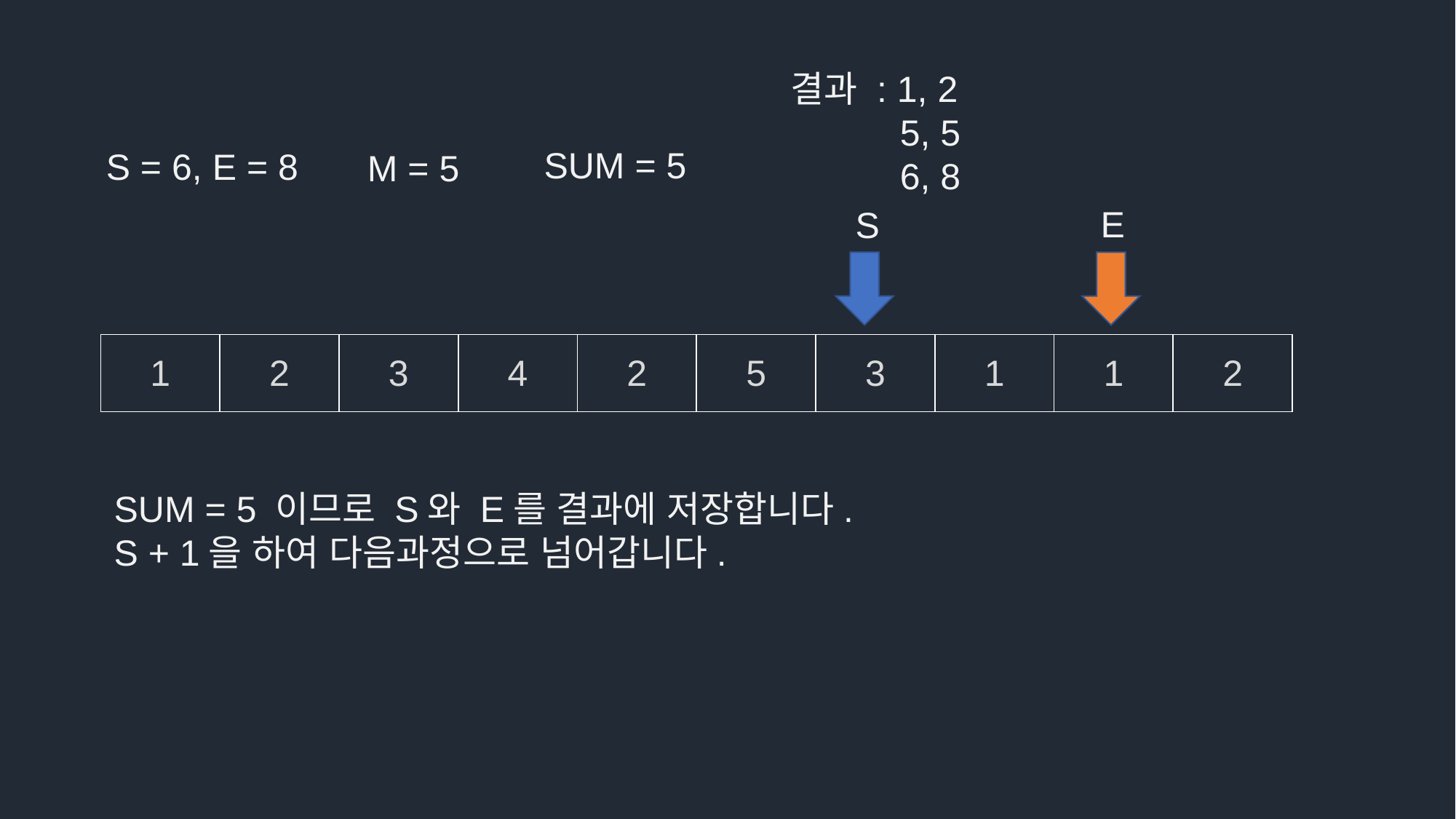

결과 : 1, 2
	5, 5
	6, 8
SUM = 5
S = 6, E = 8
M = 5
E
S

| 1 | 2 | 3 | 4 | 2 | 5 | 3 | 1 | 1 | 2 |
| --- | --- | --- | --- | --- | --- | --- | --- | --- | --- |
SUM = 5 이므로 S와 E를 결과에 저장합니다.
S + 1을 하여 다음과정으로 넘어갑니다.